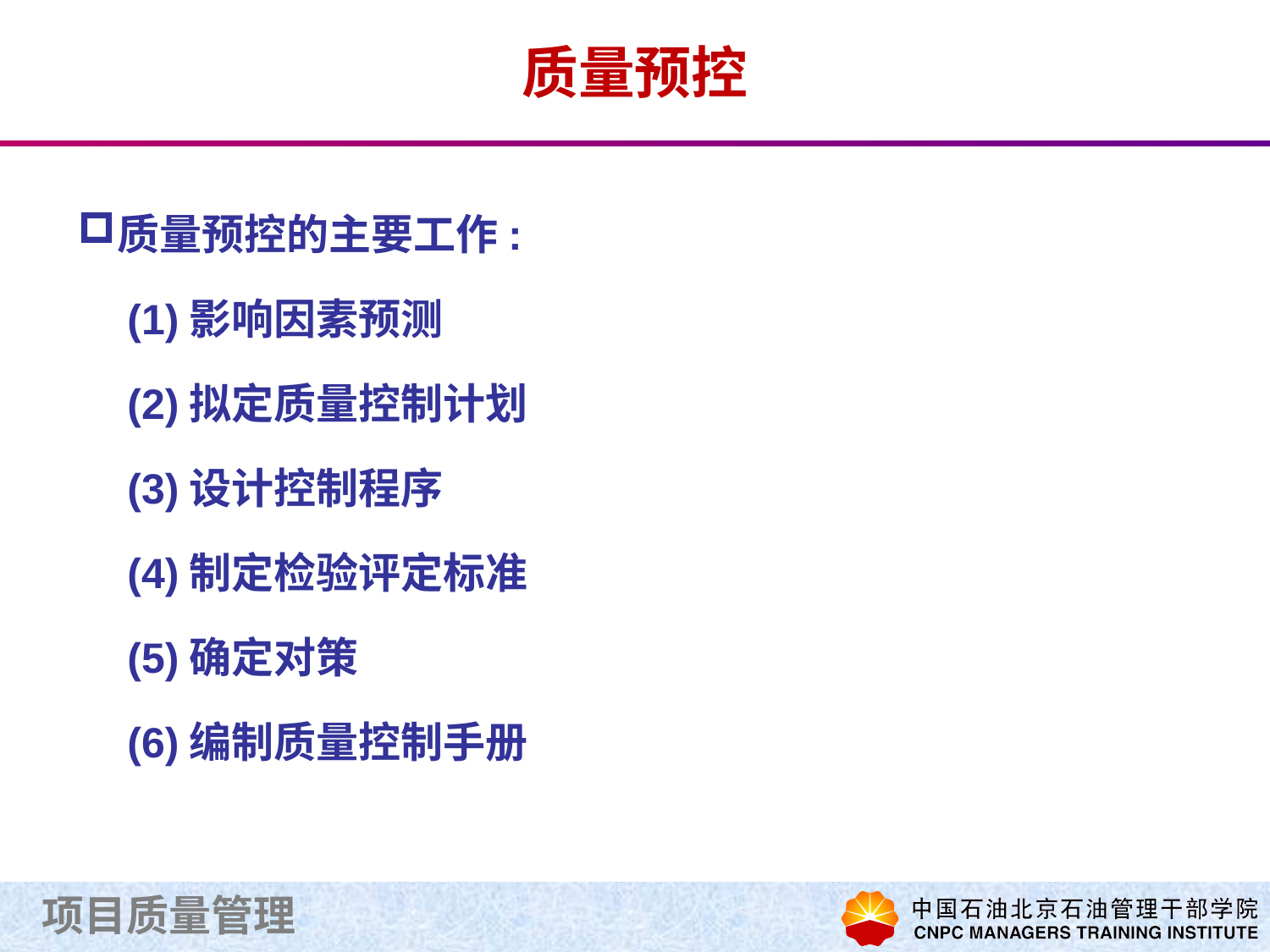

# 质量预控
质量预控的主要工作:
(1)影响因素预测
(2)拟定质量控制计划
(3)设计控制程序
(4)制定检验评定标准
(5)确定对策
(6)编制质量控制手册